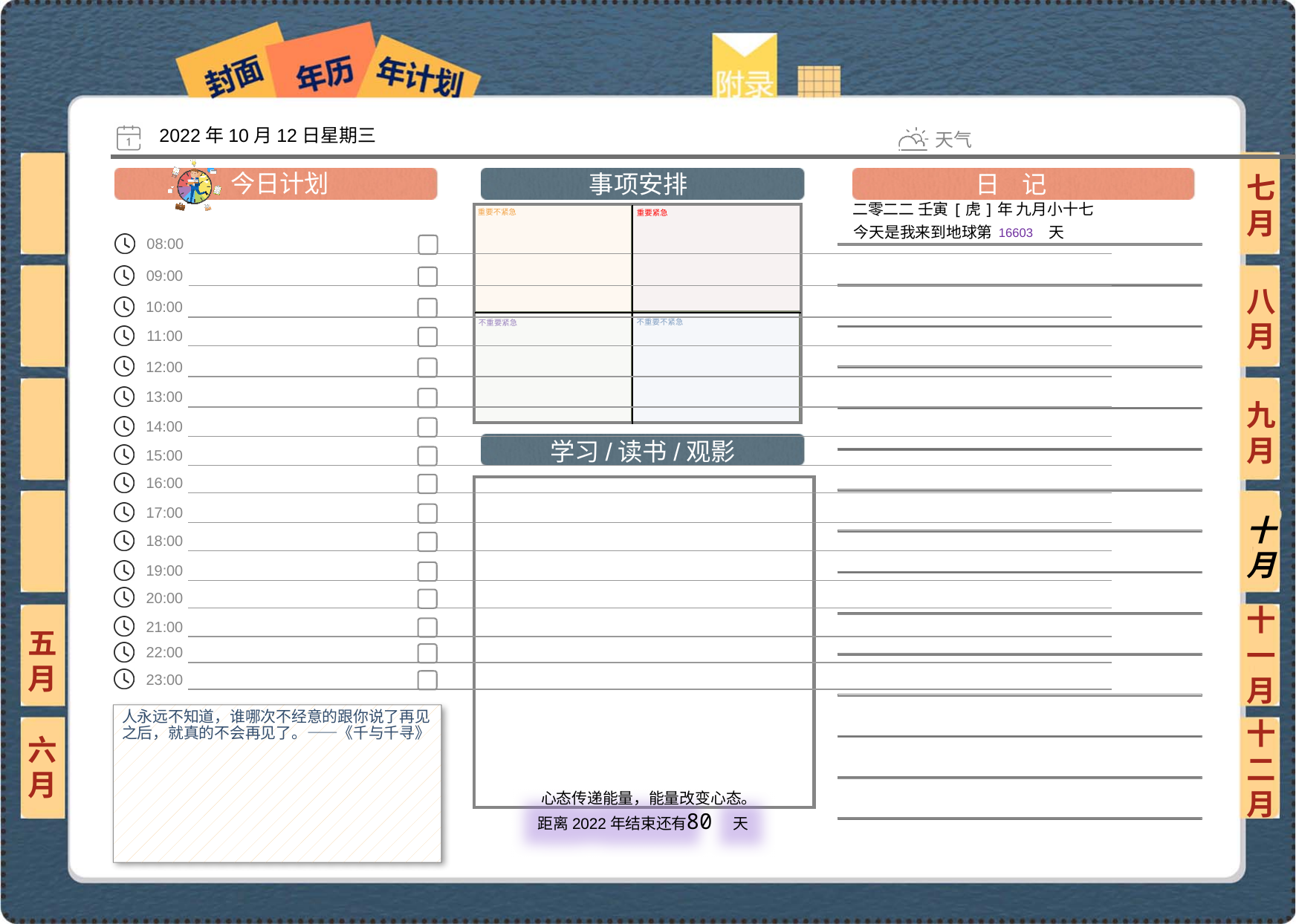

2022年10月12日星期三
七月
二零二二 壬寅[虎]年 九月小十七
16603
八月
九月
十月
十一月
五月
人永远不知道，谁哪次不经意的跟你说了再见之后，就真的不会再见了。——《千与千寻》

六月
十二月
80
 心态传递能量，能量改变心态。